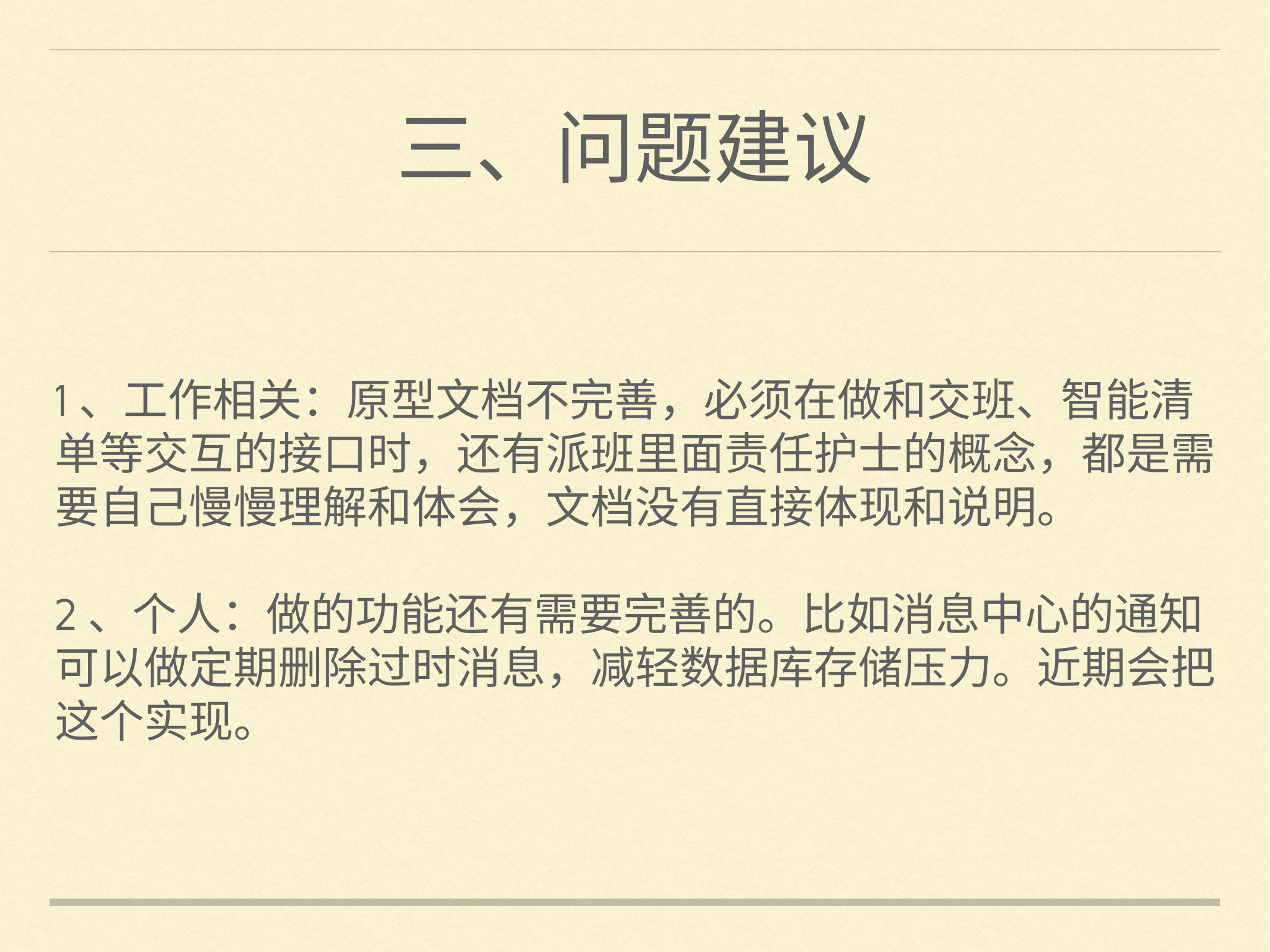

# 三、问题建议
1、工作相关：原型文档不完善，必须在做和交班、智能清单等交互的接口时，还有派班里面责任护士的概念，都是需要自己慢慢理解和体会，文档没有直接体现和说明。

2、个人：做的功能还有需要完善的。比如消息中心的通知可以做定期删除过时消息，减轻数据库存储压力。近期会把这个实现。